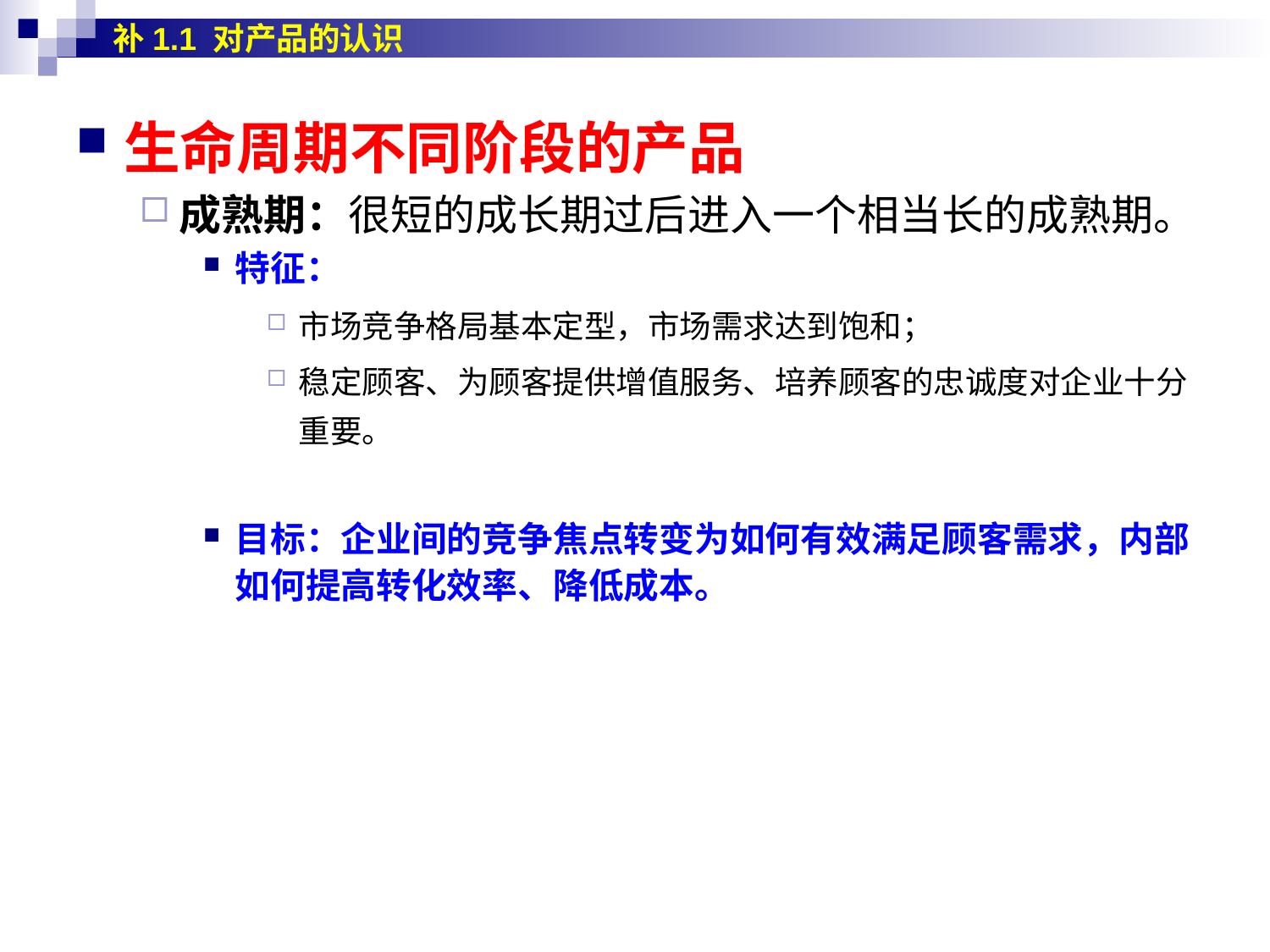

补1.1 对产品的认识
生命周期不同阶段的产品
成熟期：很短的成长期过后进入一个相当长的成熟期。
特征：
市场竞争格局基本定型，市场需求达到饱和；
稳定顾客、为顾客提供增值服务、培养顾客的忠诚度对企业十分重要。

目标：企业间的竞争焦点转变为如何有效满足顾客需求，内部如何提高转化效率、降低成本。